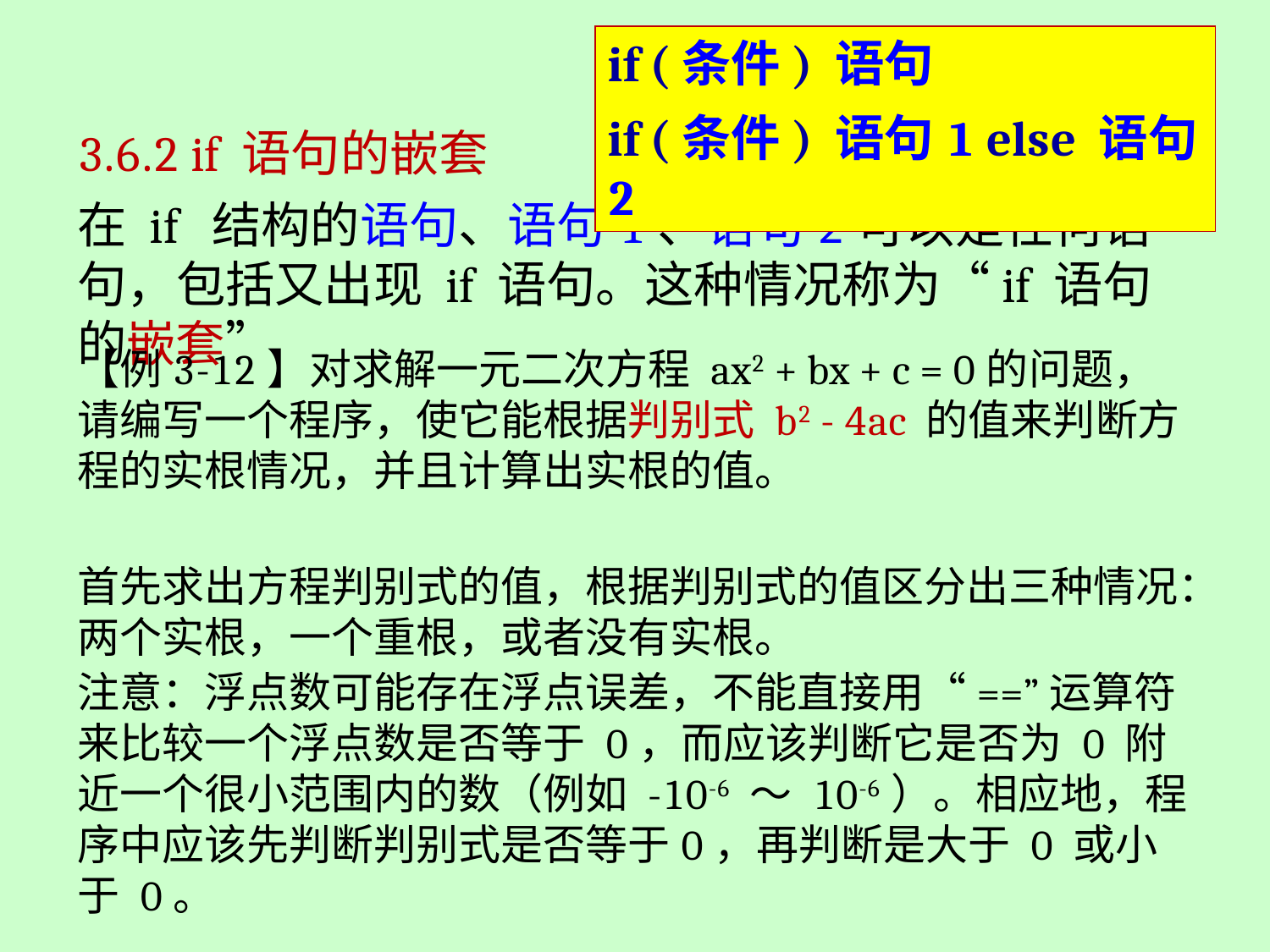

if (条件) 语句
if (条件) 语句1 else 语句2
3.6.2 if 语句的嵌套
在 if  结构的语句、语句1、语句2可以是任何语句，包括又出现 if 语句。这种情况称为“if 语句的嵌套”
【例3-12】对求解一元二次方程 ax2 + bx + c = 0的问题，请编写一个程序，使它能根据判别式 b2 - 4ac 的值来判断方程的实根情况，并且计算出实根的值。

首先求出方程判别式的值，根据判别式的值区分出三种情况：两个实根，一个重根，或者没有实根。
注意：浮点数可能存在浮点误差，不能直接用“==”运算符来比较一个浮点数是否等于 0，而应该判断它是否为 0 附近一个很小范围内的数（例如 -10-6 ～ 10-6）。相应地，程序中应该先判断判别式是否等于0，再判断是大于 0 或小于 0。

12